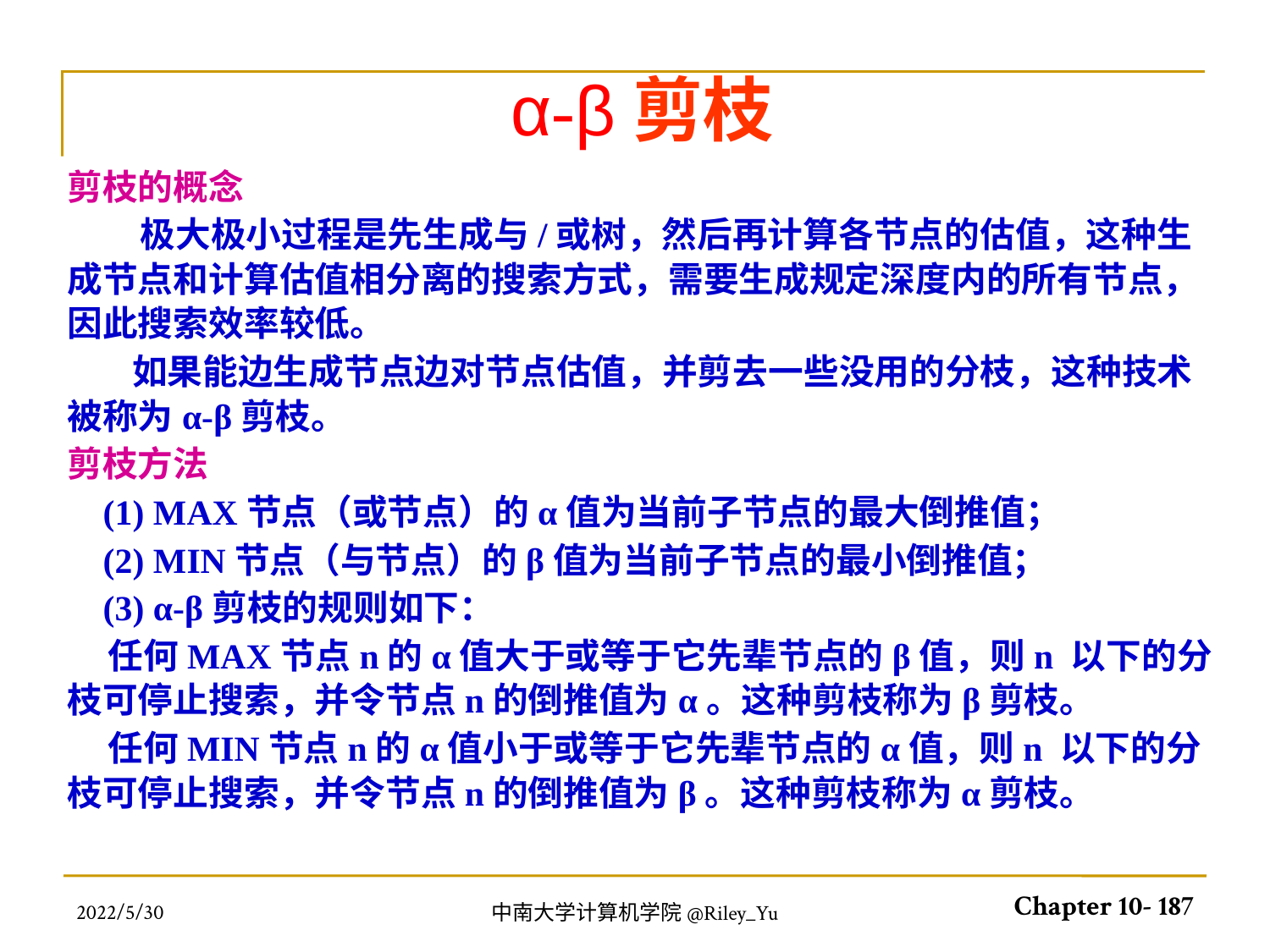

α-β剪枝
剪枝的概念
        极大极小过程是先生成与/或树，然后再计算各节点的估值，这种生成节点和计算估值相分离的搜索方式，需要生成规定深度内的所有节点，因此搜索效率较低。
       如果能边生成节点边对节点估值，并剪去一些没用的分枝，这种技术被称为α-β剪枝。
剪枝方法
    (1) MAX节点（或节点）的α值为当前子节点的最大倒推值；
    (2) MIN节点（与节点）的β值为当前子节点的最小倒推值；
    (3) α-β剪枝的规则如下：
    任何MAX节点n的α值大于或等于它先辈节点的β值，则n 以下的分枝可停止搜索，并令节点n的倒推值为α。这种剪枝称为β剪枝。
    任何MIN节点n的α值小于或等于它先辈节点的α值，则n 以下的分枝可停止搜索，并令节点n的倒推值为β。这种剪枝称为α剪枝。
2022/5/30
Chapter 10- 187
中南大学计算机学院@Riley_Yu